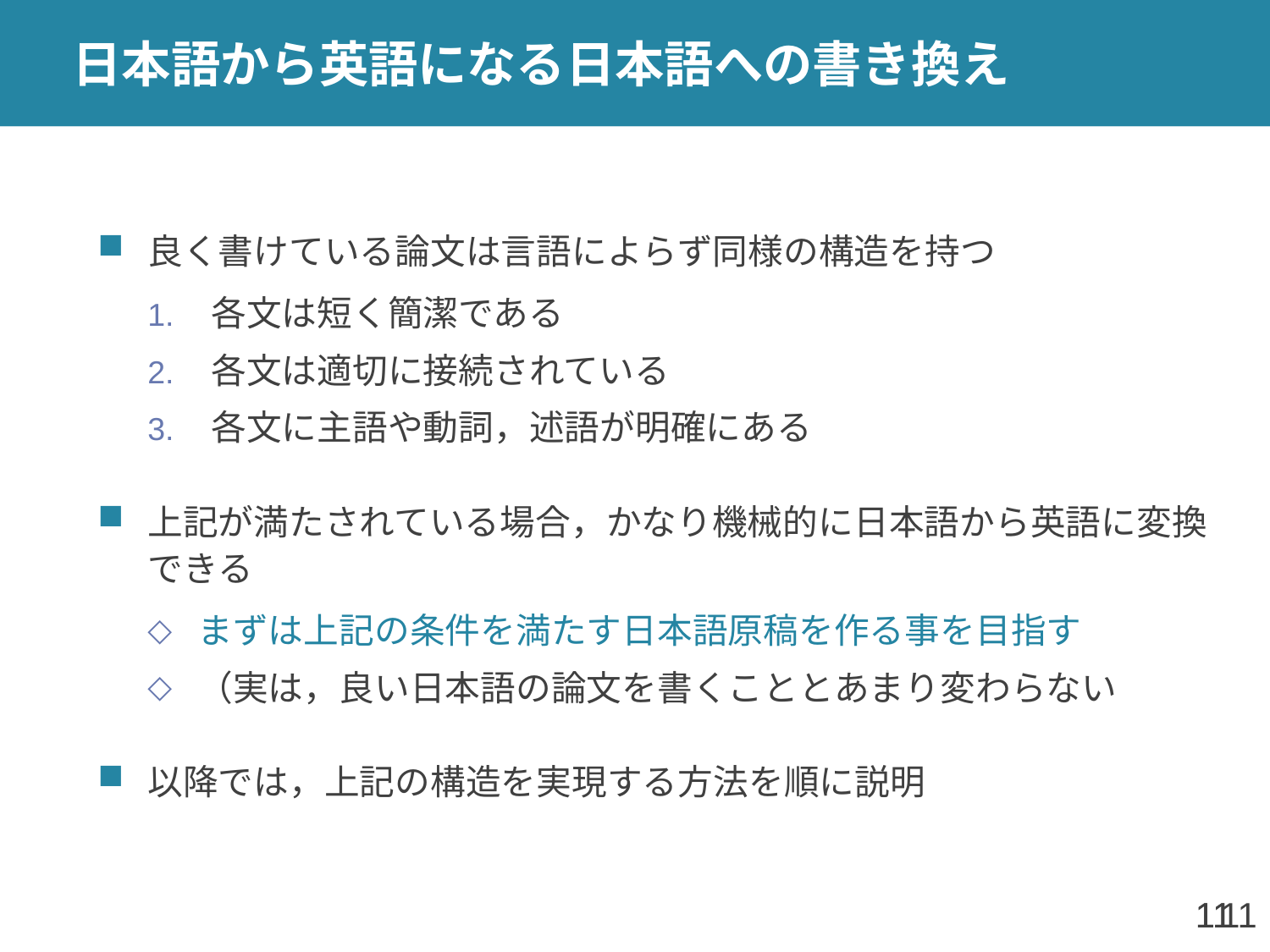

# 日本語から英語になる日本語への書き換え
良く書けている論文は言語によらず同様の構造を持つ
各文は短く簡潔である
各文は適切に接続されている
各文に主語や動詞，述語が明確にある
上記が満たされている場合，かなり機械的に日本語から英語に変換できる
まずは上記の条件を満たす日本語原稿を作る事を目指す
（実は，良い日本語の論文を書くこととあまり変わらない
以降では，上記の構造を実現する方法を順に説明
11